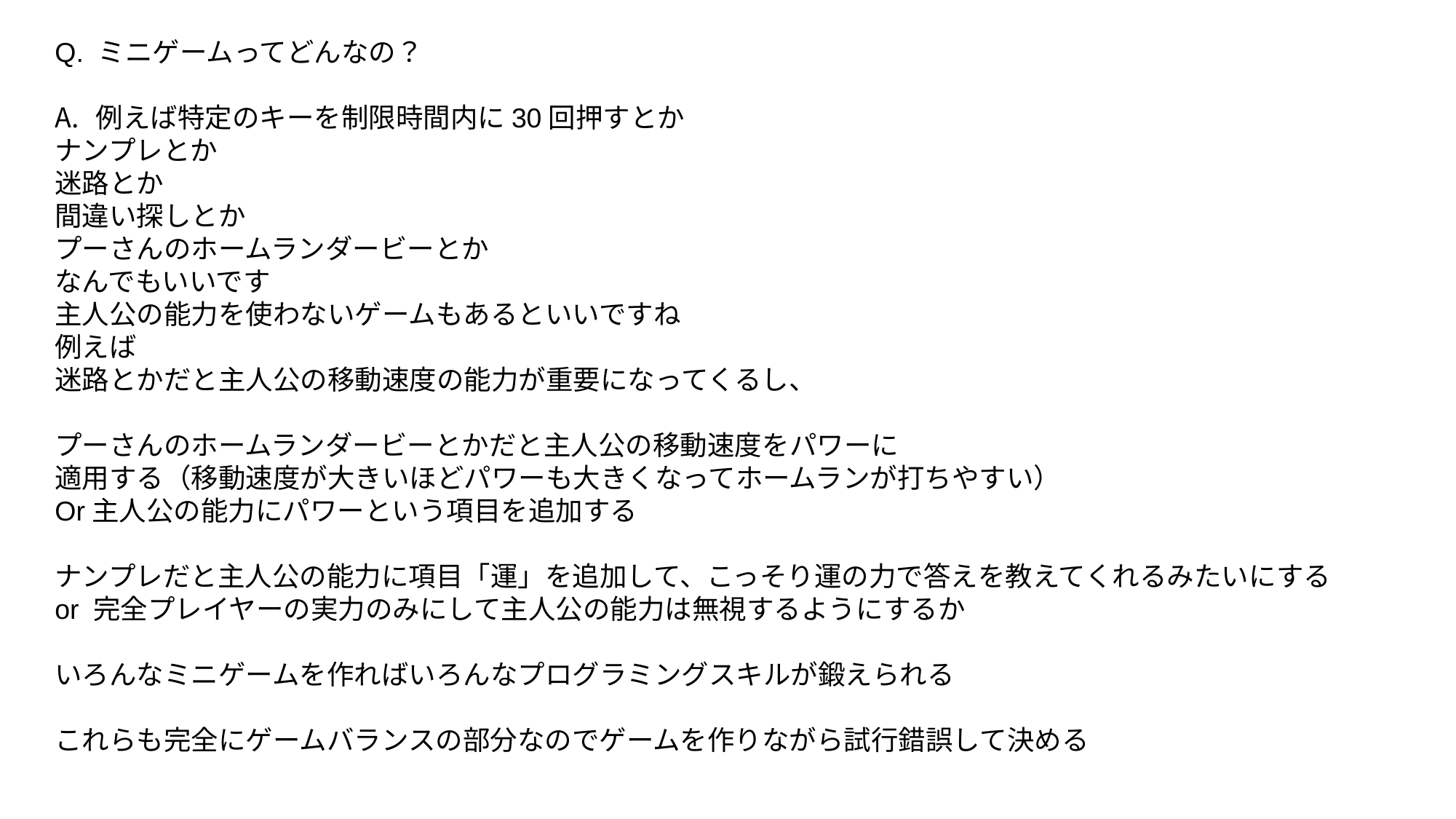

Q. ミニゲームってどんなの？

例えば特定のキーを制限時間内に30回押すとか
ナンプレとか
迷路とか
間違い探しとか
プーさんのホームランダービーとか
なんでもいいです
主人公の能力を使わないゲームもあるといいですね
例えば
迷路とかだと主人公の移動速度の能力が重要になってくるし、

プーさんのホームランダービーとかだと主人公の移動速度をパワーに
適用する（移動速度が大きいほどパワーも大きくなってホームランが打ちやすい）
Or主人公の能力にパワーという項目を追加する

ナンプレだと主人公の能力に項目「運」を追加して、こっそり運の力で答えを教えてくれるみたいにする
or 完全プレイヤーの実力のみにして主人公の能力は無視するようにするか

いろんなミニゲームを作ればいろんなプログラミングスキルが鍛えられる

これらも完全にゲームバランスの部分なのでゲームを作りながら試行錯誤して決める